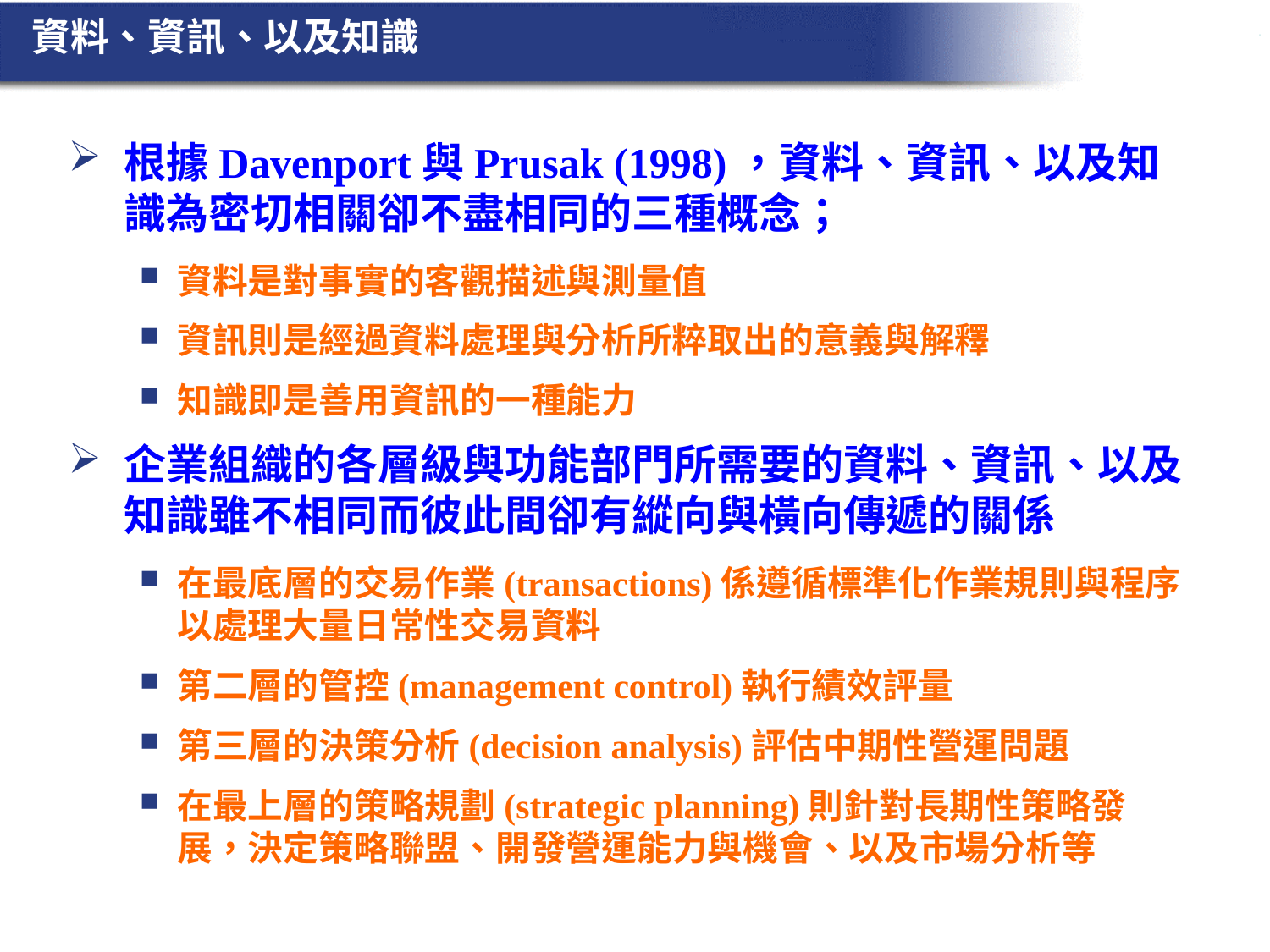

# 資料、資訊、以及知識
根據Davenport與Prusak (1998)，資料、資訊、以及知識為密切相關卻不盡相同的三種概念；
資料是對事實的客觀描述與測量值
資訊則是經過資料處理與分析所粹取出的意義與解釋
知識即是善用資訊的一種能力
企業組織的各層級與功能部門所需要的資料、資訊、以及知識雖不相同而彼此間卻有縱向與橫向傳遞的關係
在最底層的交易作業(transactions)係遵循標準化作業規則與程序以處理大量日常性交易資料
第二層的管控(management control)執行績效評量
第三層的決策分析(decision analysis)評估中期性營運問題
在最上層的策略規劃(strategic planning)則針對長期性策略發展，決定策略聯盟、開發營運能力與機會、以及市場分析等